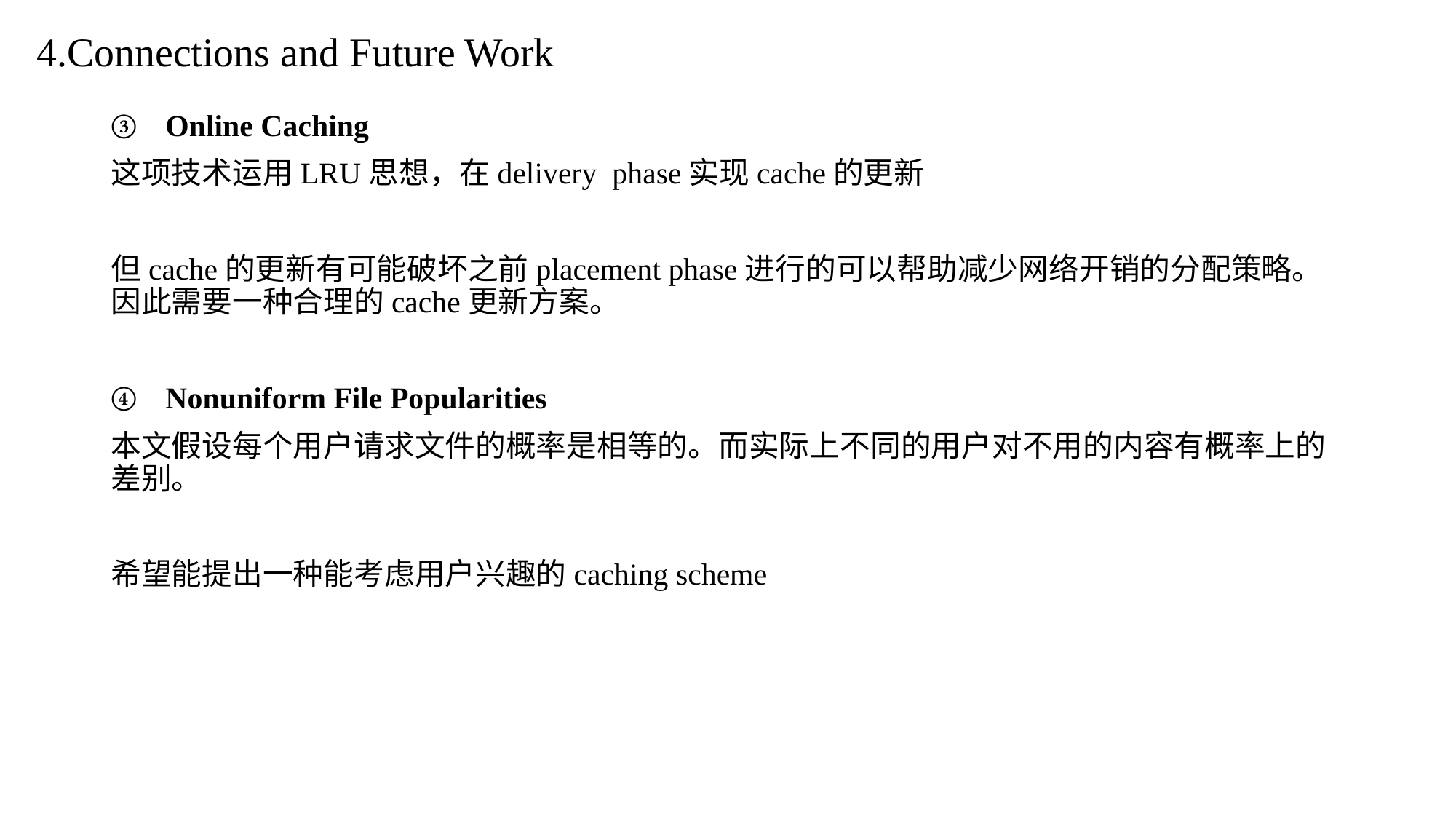

# 4.Connections and Future Work
Online Caching
这项技术运用LRU思想，在delivery  phase实现cache的更新

但cache的更新有可能破坏之前placement phase进行的可以帮助减少网络开销的分配策略。因此需要一种合理的cache更新方案。

Nonuniform File Popularities
本文假设每个用户请求文件的概率是相等的。而实际上不同的用户对不用的内容有概率上的差别。

希望能提出一种能考虑用户兴趣的caching scheme